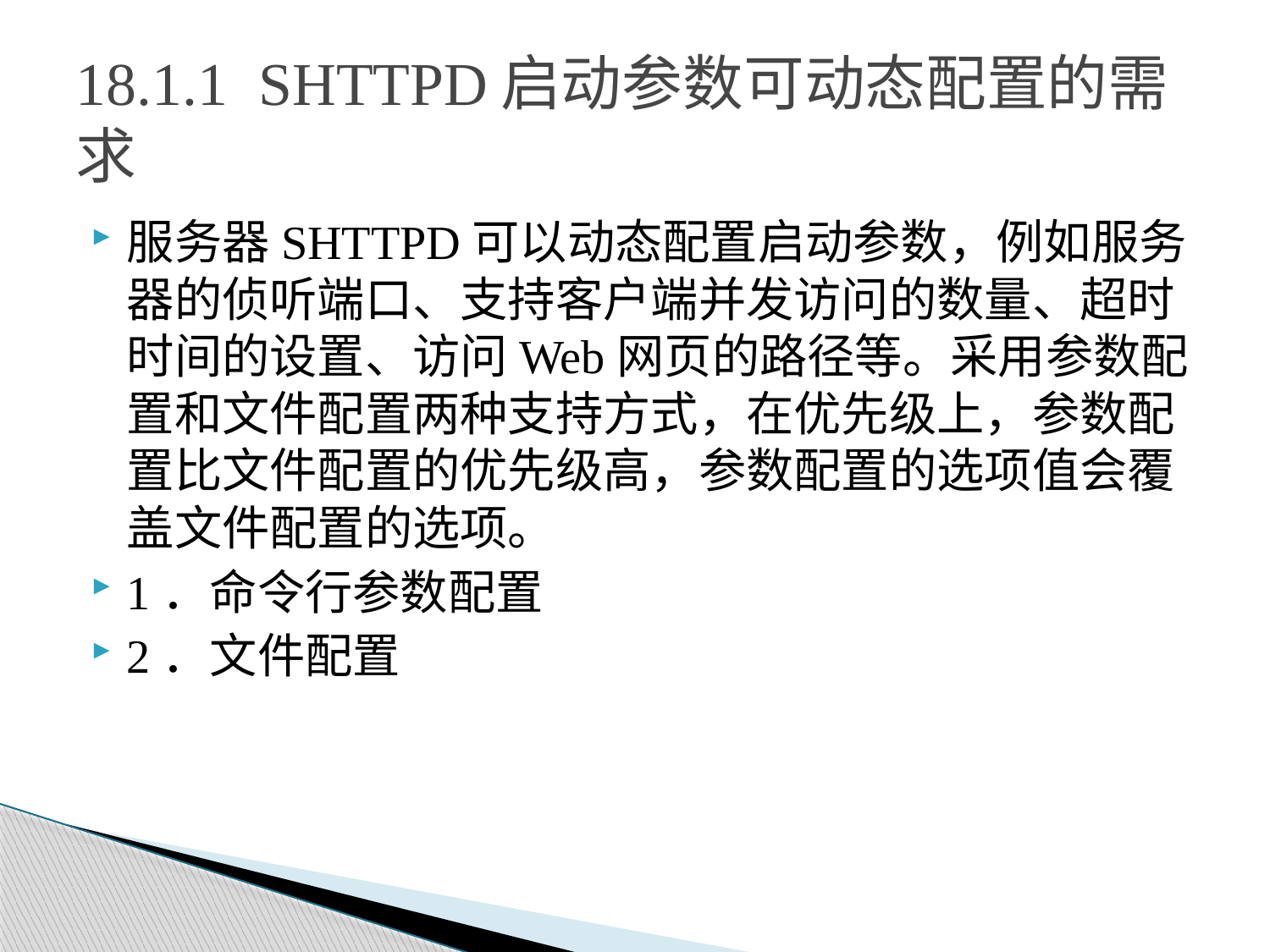

# 18.1.1  SHTTPD启动参数可动态配置的需求
服务器SHTTPD可以动态配置启动参数，例如服务器的侦听端口、支持客户端并发访问的数量、超时时间的设置、访问Web网页的路径等。采用参数配置和文件配置两种支持方式，在优先级上，参数配置比文件配置的优先级高，参数配置的选项值会覆盖文件配置的选项。
1．命令行参数配置
2．文件配置